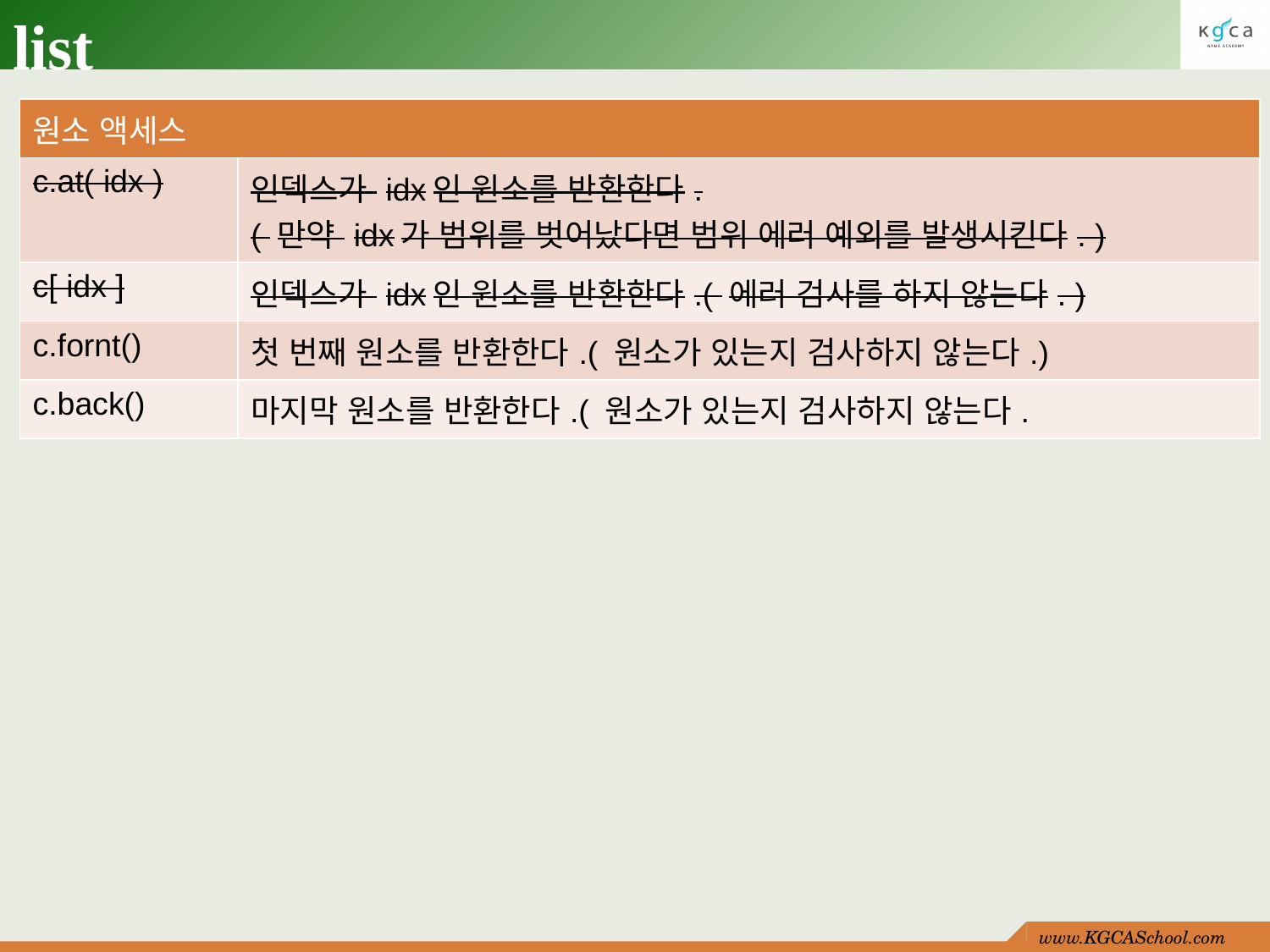

# list
| 원소 액세스 |  |
| --- | --- |
| c.at( idx ) | 인덱스가 idx인 원소를 반환한다. ( 만약 idx가 범위를 벗어났다면 범위 에러 예외를 발생시킨다. ) |
| c[ idx ] | 인덱스가 idx인 원소를 반환한다.( 에러 검사를 하지 않는다. ) |
| c.fornt() | 첫 번째 원소를 반환한다.( 원소가 있는지 검사하지 않는다.) |
| c.back() | 마지막 원소를 반환한다.( 원소가 있는지 검사하지 않는다. |